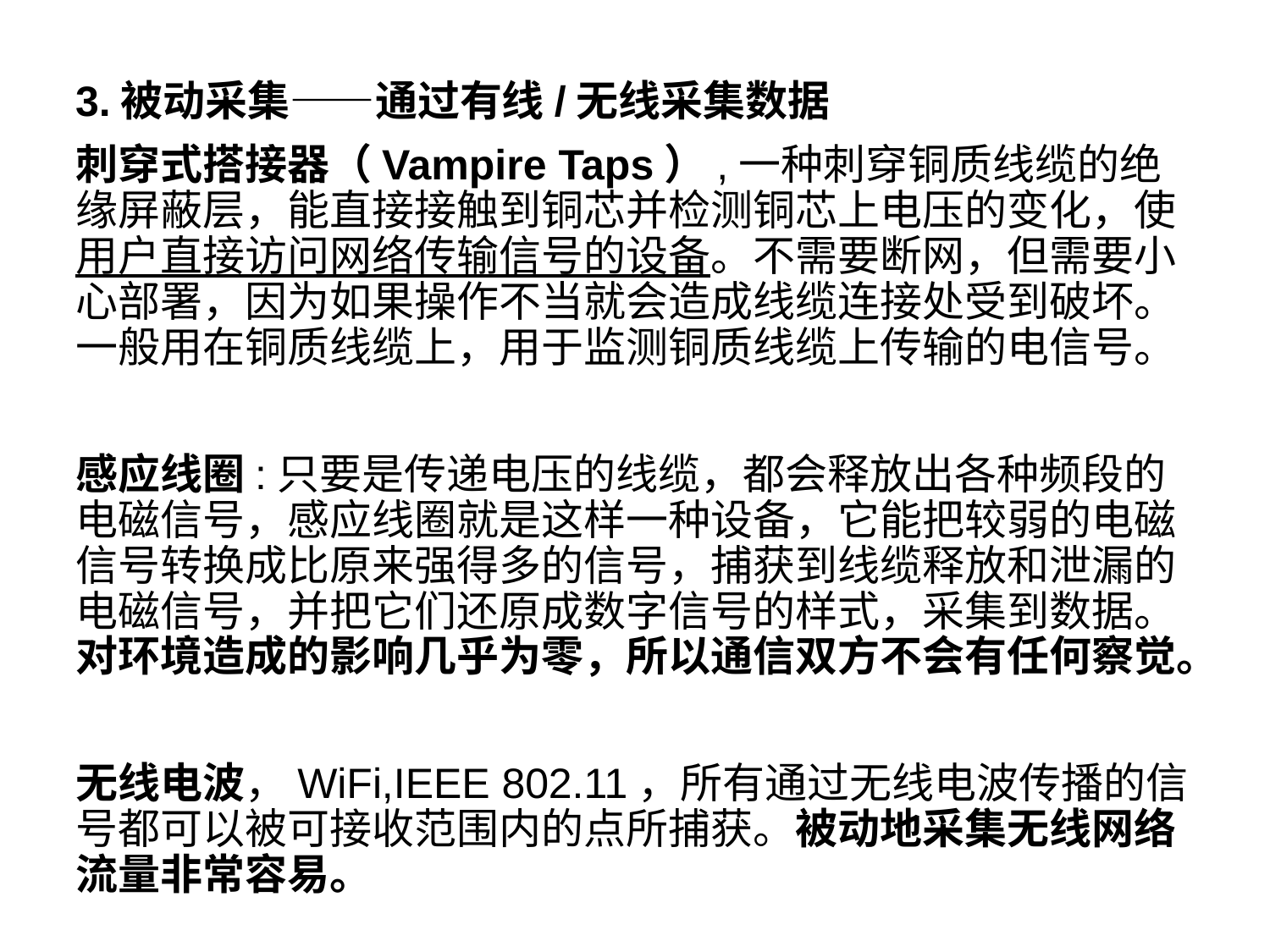

3.被动采集——通过有线/无线采集数据
刺穿式搭接器（Vampire Taps）,一种刺穿铜质线缆的绝缘屏蔽层，能直接接触到铜芯并检测铜芯上电压的变化，使用户直接访问网络传输信号的设备。不需要断网，但需要小心部署，因为如果操作不当就会造成线缆连接处受到破坏。一般用在铜质线缆上，用于监测铜质线缆上传输的电信号。

感应线圈:只要是传递电压的线缆，都会释放出各种频段的电磁信号，感应线圈就是这样一种设备，它能把较弱的电磁信号转换成比原来强得多的信号，捕获到线缆释放和泄漏的电磁信号，并把它们还原成数字信号的样式，采集到数据。对环境造成的影响几乎为零，所以通信双方不会有任何察觉。

无线电波，WiFi,IEEE 802.11，所有通过无线电波传播的信号都可以被可接收范围内的点所捕获。被动地采集无线网络流量非常容易。